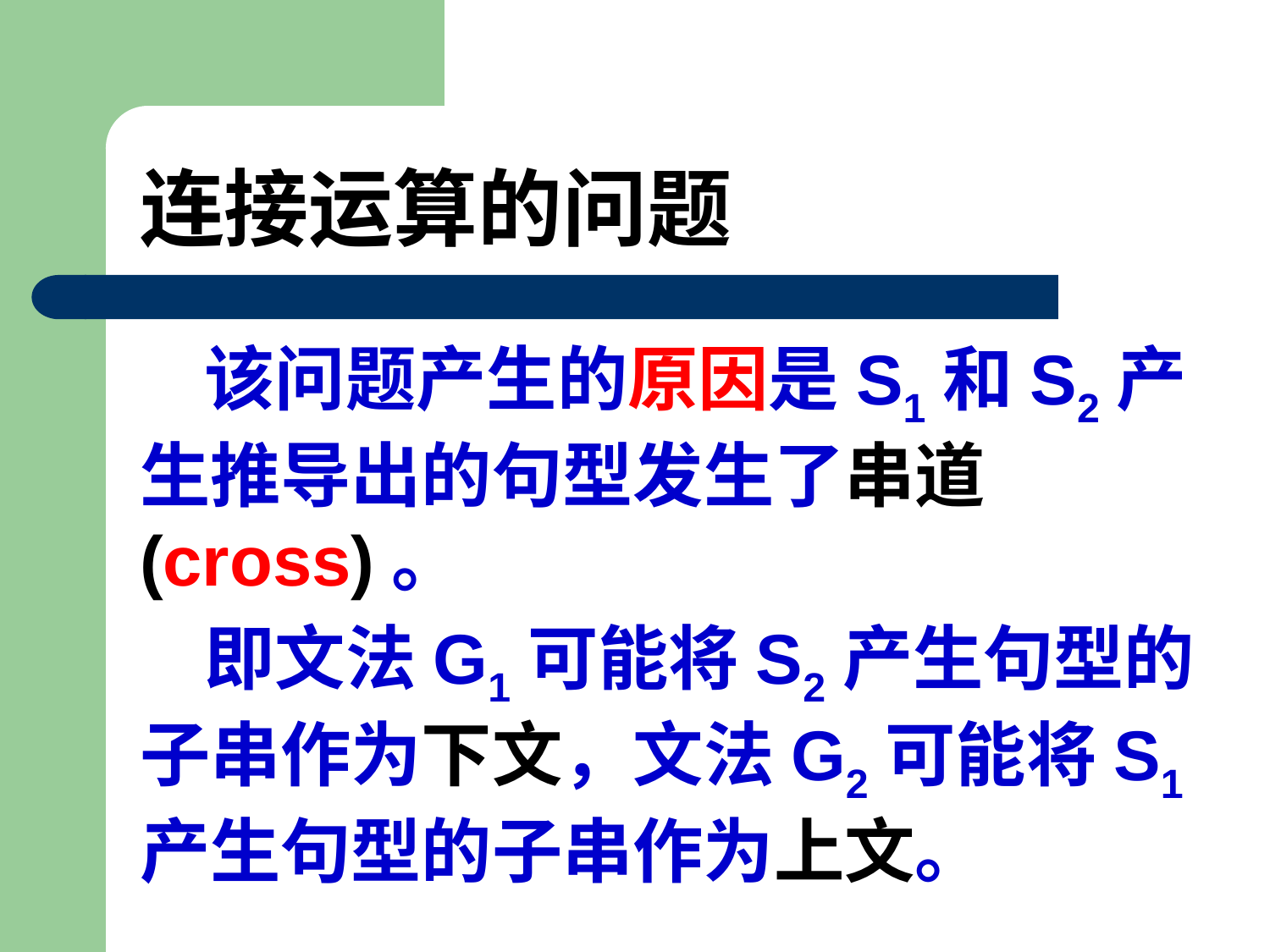

# 连接运算的问题
   该问题产生的原因是S1和S2产生推导出的句型发生了串道(cross)。
   即文法G1可能将S2产生句型的子串作为下文，文法G2可能将S1产生句型的子串作为上文。